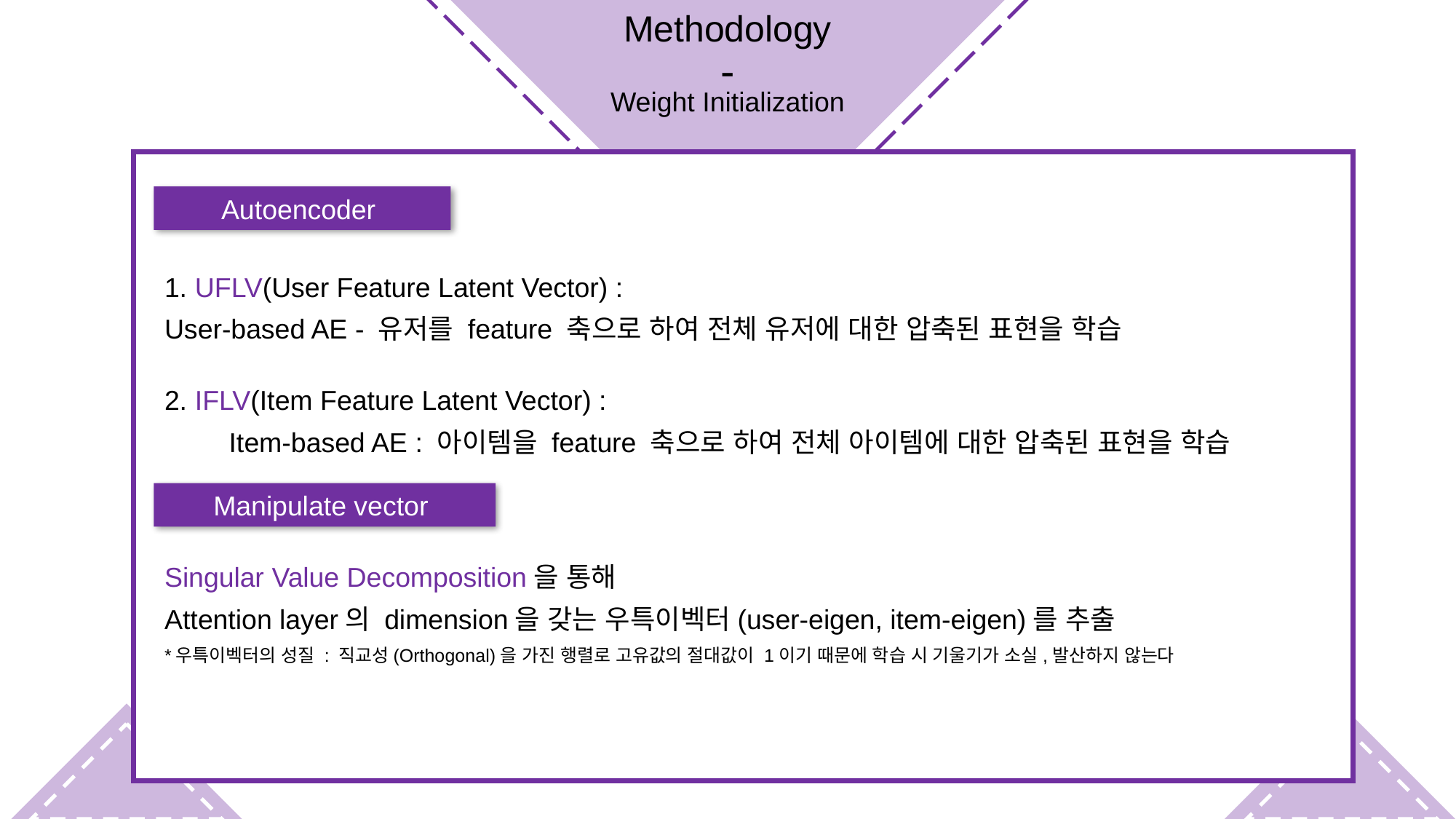

Methodology

-
Weight Initialization
`
Autoencoder
1. UFLV(User Feature Latent Vector) :
User-based AE - 유저를 feature 축으로 하여 전체 유저에 대한 압축된 표현을 학습
2. IFLV(Item Feature Latent Vector) :
Item-based AE : 아이템을 feature 축으로 하여 전체 아이템에 대한 압축된 표현을 학습
Manipulate vector
Singular Value Decomposition을 통해
Attention layer의 dimension을 갖는 우특이벡터(user-eigen, item-eigen)를 추출
*우특이벡터의 성질 : 직교성(Orthogonal)을 가진 행렬로 고유값의 절대값이 1이기 때문에 학습 시 기울기가 소실,발산하지 않는다